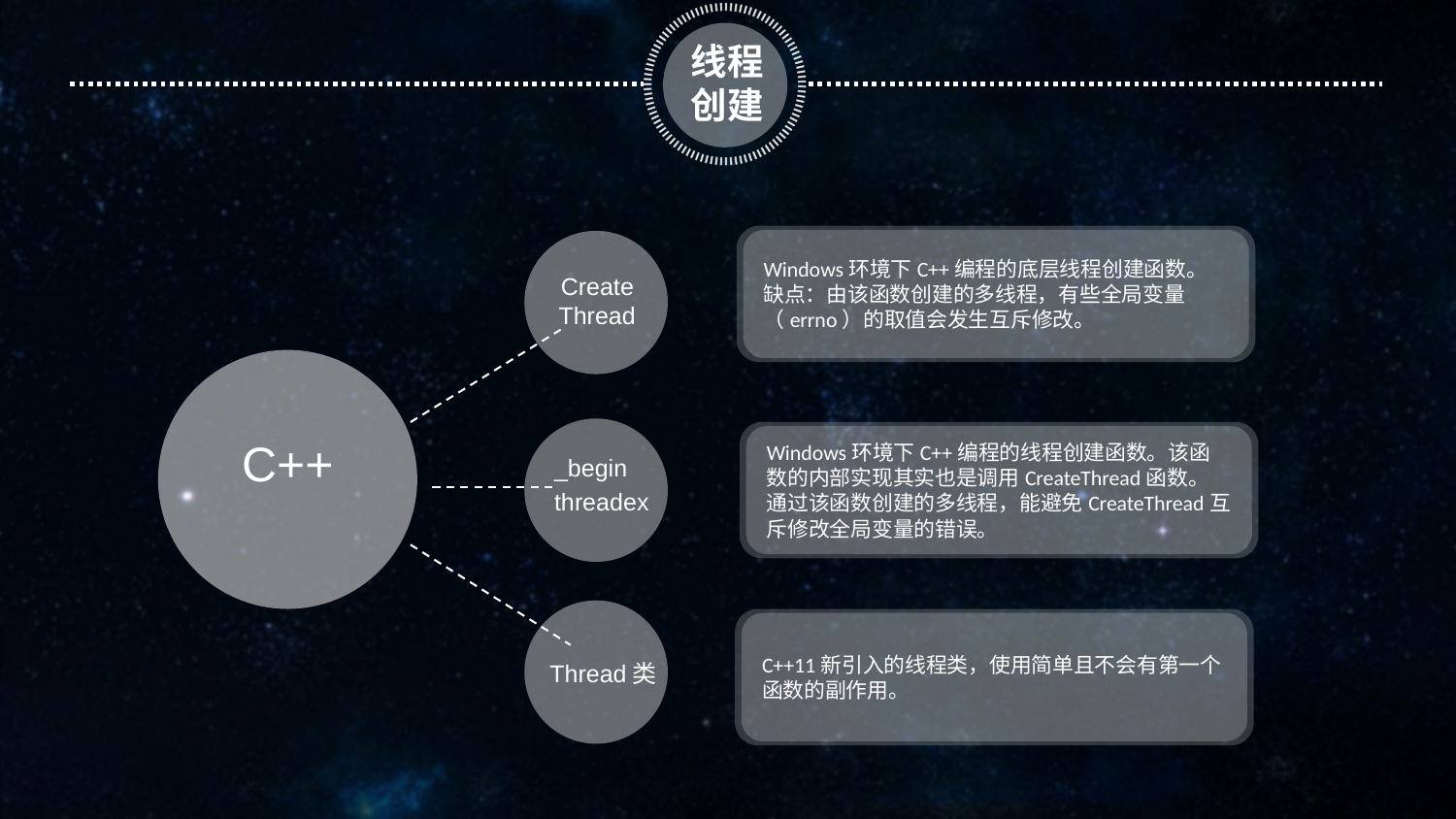

线程创建

Windows环境下C++编程的底层线程创建函数。缺点：由该函数创建的多线程，有些全局变量（errno）的取值会发生互斥修改。

Create
Thread

C++

_begin
threadex

Windows环境下C++编程的线程创建函数。该函数的内部实现其实也是调用CreateThread函数。
通过该函数创建的多线程，能避免CreateThread互斥修改全局变量的错误。

Thread类

C++11新引入的线程类，使用简单且不会有第一个函数的副作用。